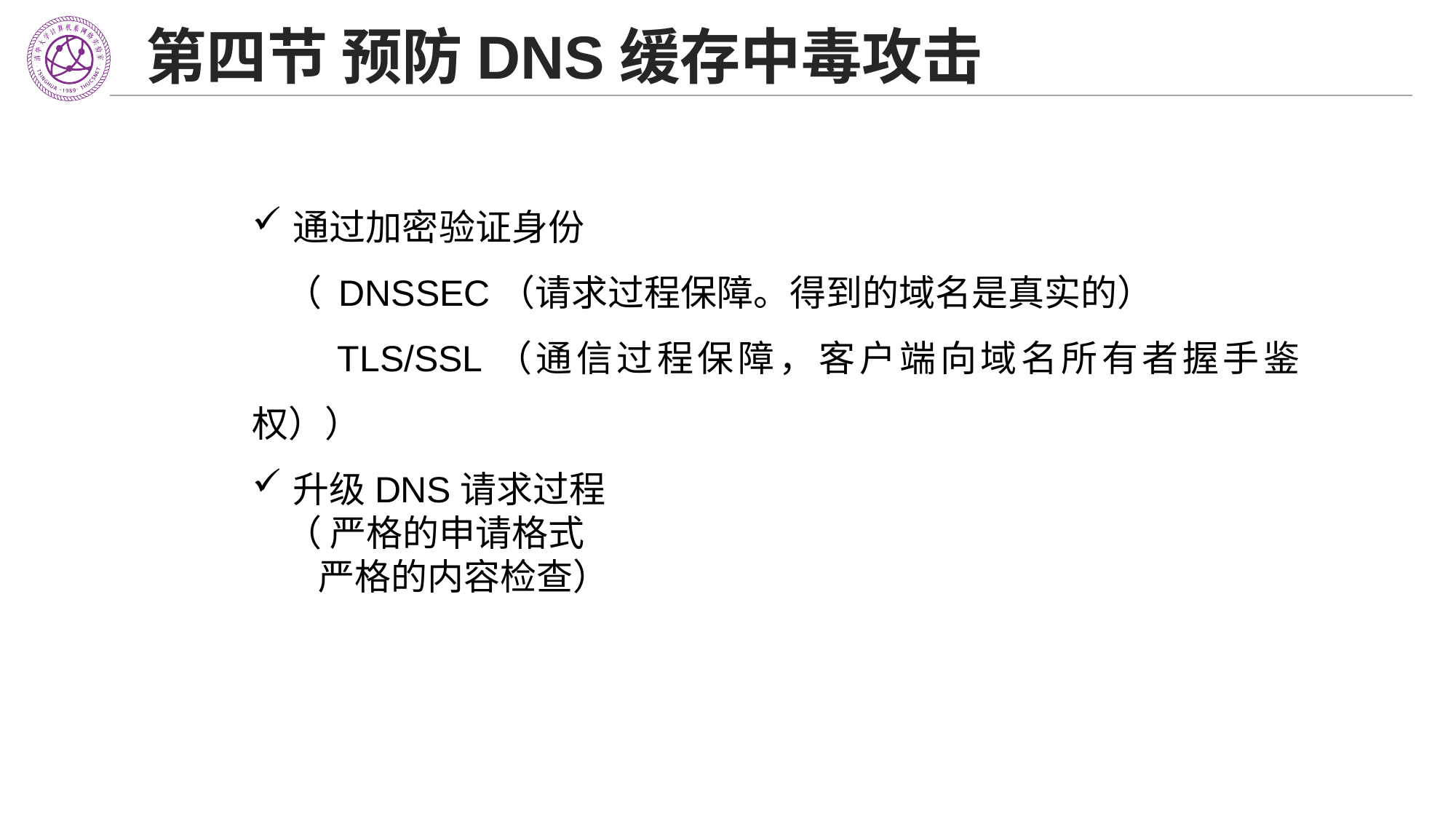

# 第四节 预防DNS缓存中毒攻击
通过加密验证身份
   （ DNSSEC（请求过程保障。得到的域名是真实的）
      TLS/SSL（通信过程保障，客户端向域名所有者握手鉴权））
升级DNS请求过程
   （ 严格的申请格式
       严格的内容检查）